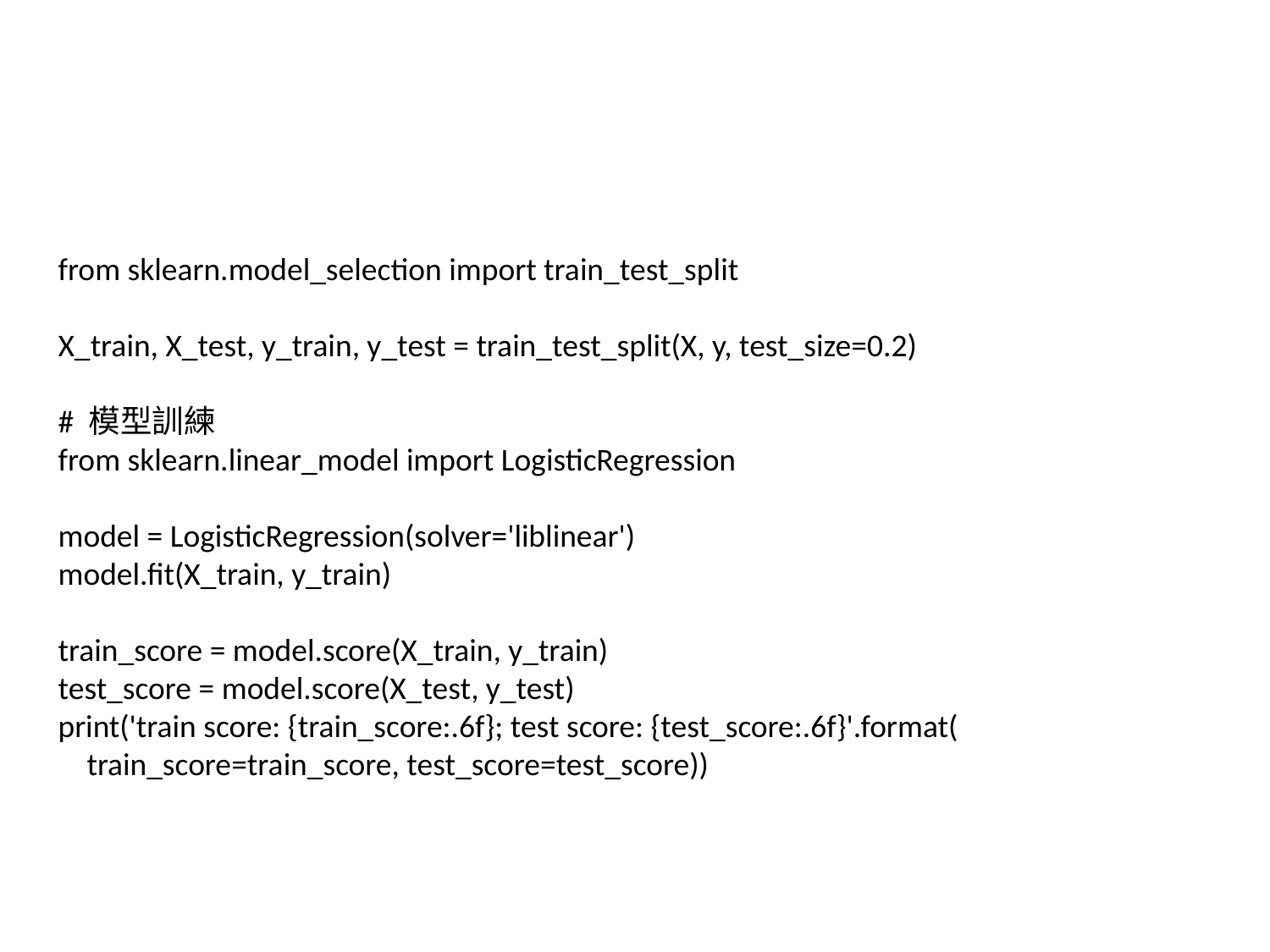

from sklearn.model_selection import train_test_split

X_train, X_test, y_train, y_test = train_test_split(X, y, test_size=0.2)

# 模型訓練
from sklearn.linear_model import LogisticRegression

model = LogisticRegression(solver='liblinear')
model.fit(X_train, y_train)

train_score = model.score(X_train, y_train)
test_score = model.score(X_test, y_test)
print('train score: {train_score:.6f}; test score: {test_score:.6f}'.format(
    train_score=train_score, test_score=test_score))